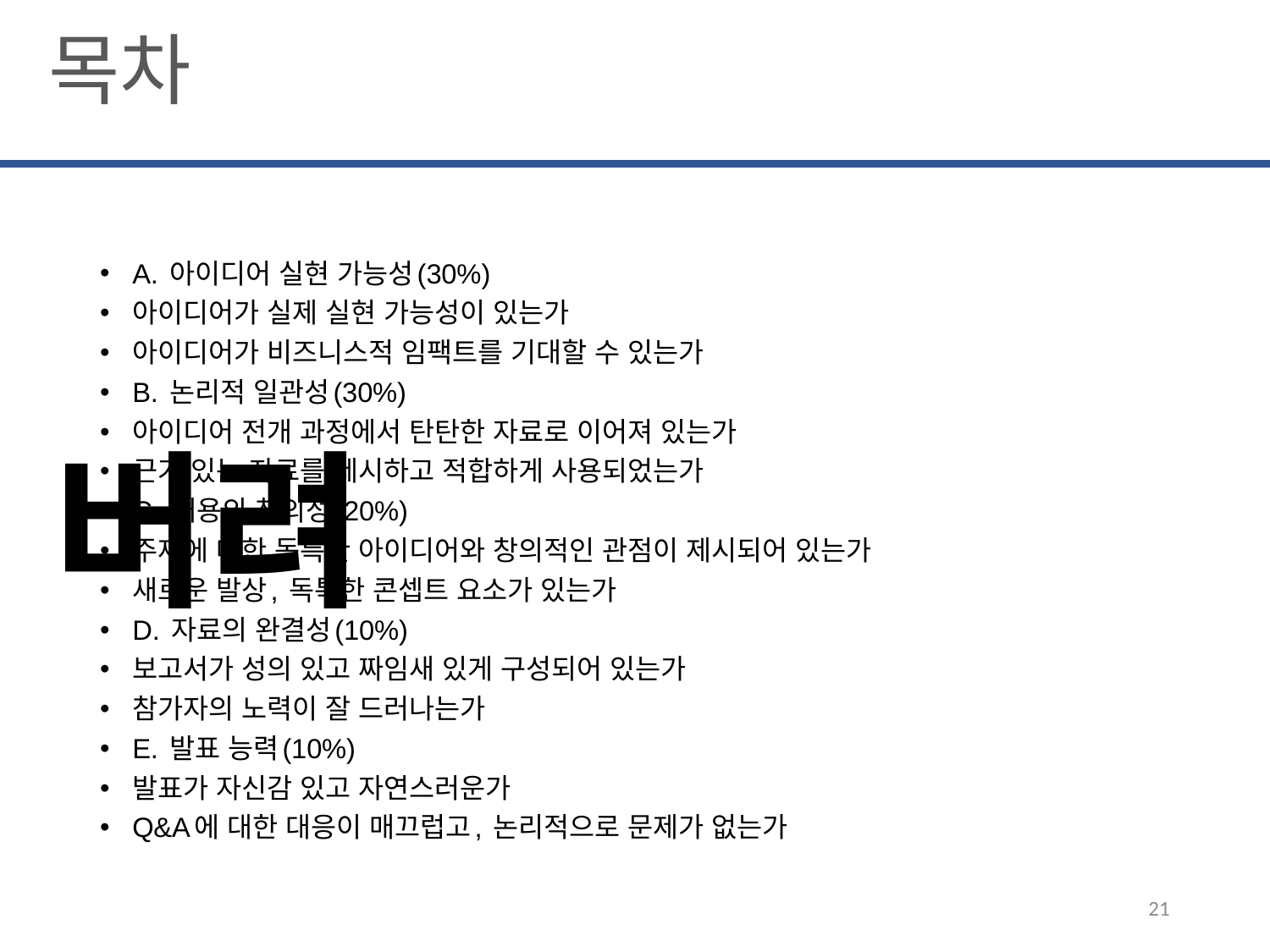

# 목차
A. 아이디어 실현 가능성(30%)
아이디어가 실제 실현 가능성이 있는가
아이디어가 비즈니스적 임팩트를 기대할 수 있는가
B. 논리적 일관성(30%)
아이디어 전개 과정에서 탄탄한 자료로 이어져 있는가
근거 있는 자료를 제시하고 적합하게 사용되었는가
C. 내용의 창의성(20%)
주제에 대한 독특한 아이디어와 창의적인 관점이 제시되어 있는가
새로운 발상, 독특한 콘셉트 요소가 있는가
D. 자료의 완결성(10%)
보고서가 성의 있고 짜임새 있게 구성되어 있는가
참가자의 노력이 잘 드러나는가
E. 발표 능력(10%)
발표가 자신감 있고 자연스러운가
Q&A에 대한 대응이 매끄럽고, 논리적으로 문제가 없는가

버려
21